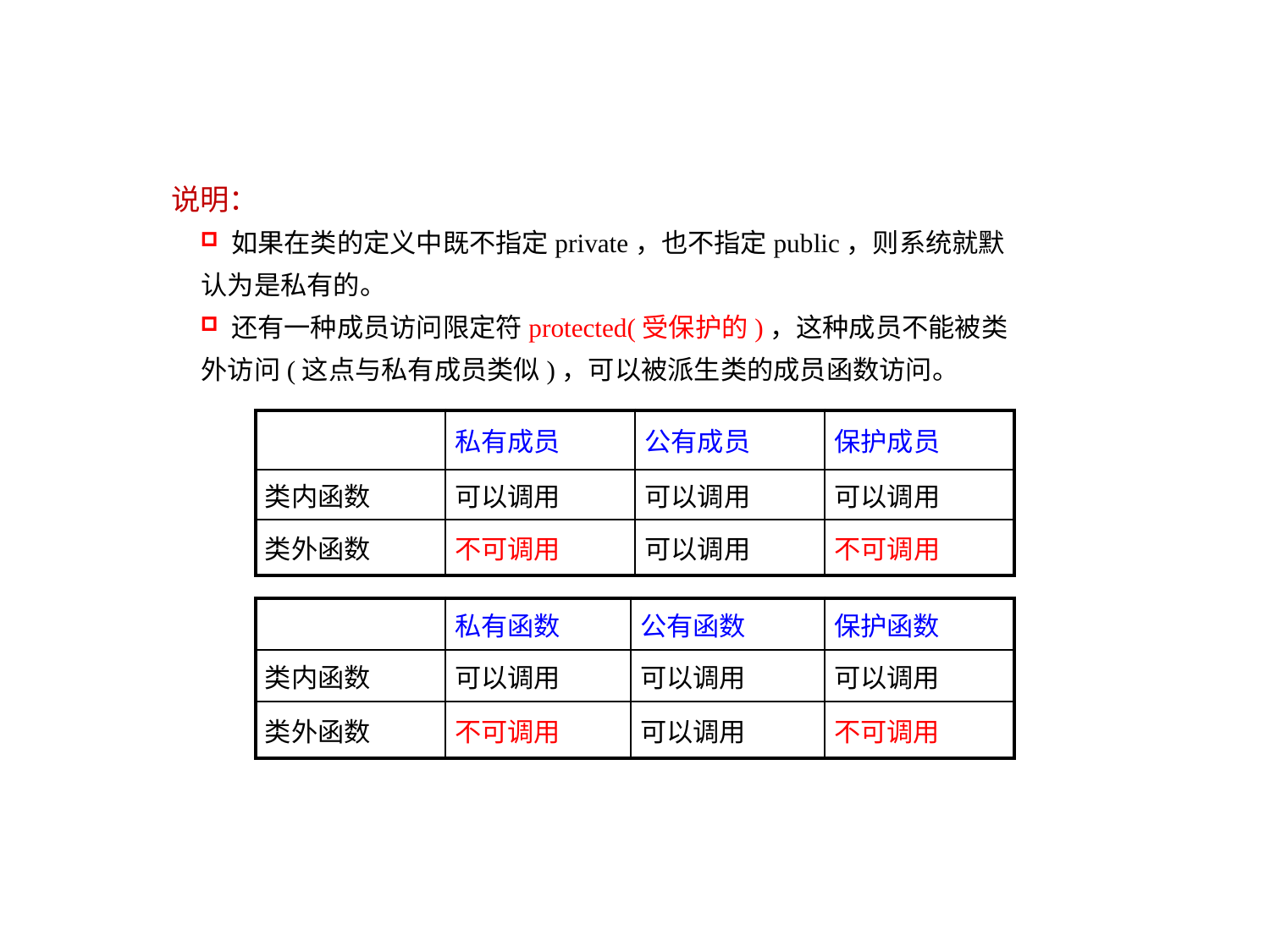

说明：
 如果在类的定义中既不指定private，也不指定public，则系统就默认为是私有的。
 还有一种成员访问限定符protected(受保护的)，这种成员不能被类外访问(这点与私有成员类似)，可以被派生类的成员函数访问。

|  | 私有成员 | 公有成员 | 保护成员 |
| --- | --- | --- | --- |
| 类内函数 | 可以调用 | 可以调用 | 可以调用 |
| 类外函数 | 不可调用 | 可以调用 | 不可调用 |
|  | 私有函数 | 公有函数 | 保护函数 |
| --- | --- | --- | --- |
| 类内函数 | 可以调用 | 可以调用 | 可以调用 |
| 类外函数 | 不可调用 | 可以调用 | 不可调用 |